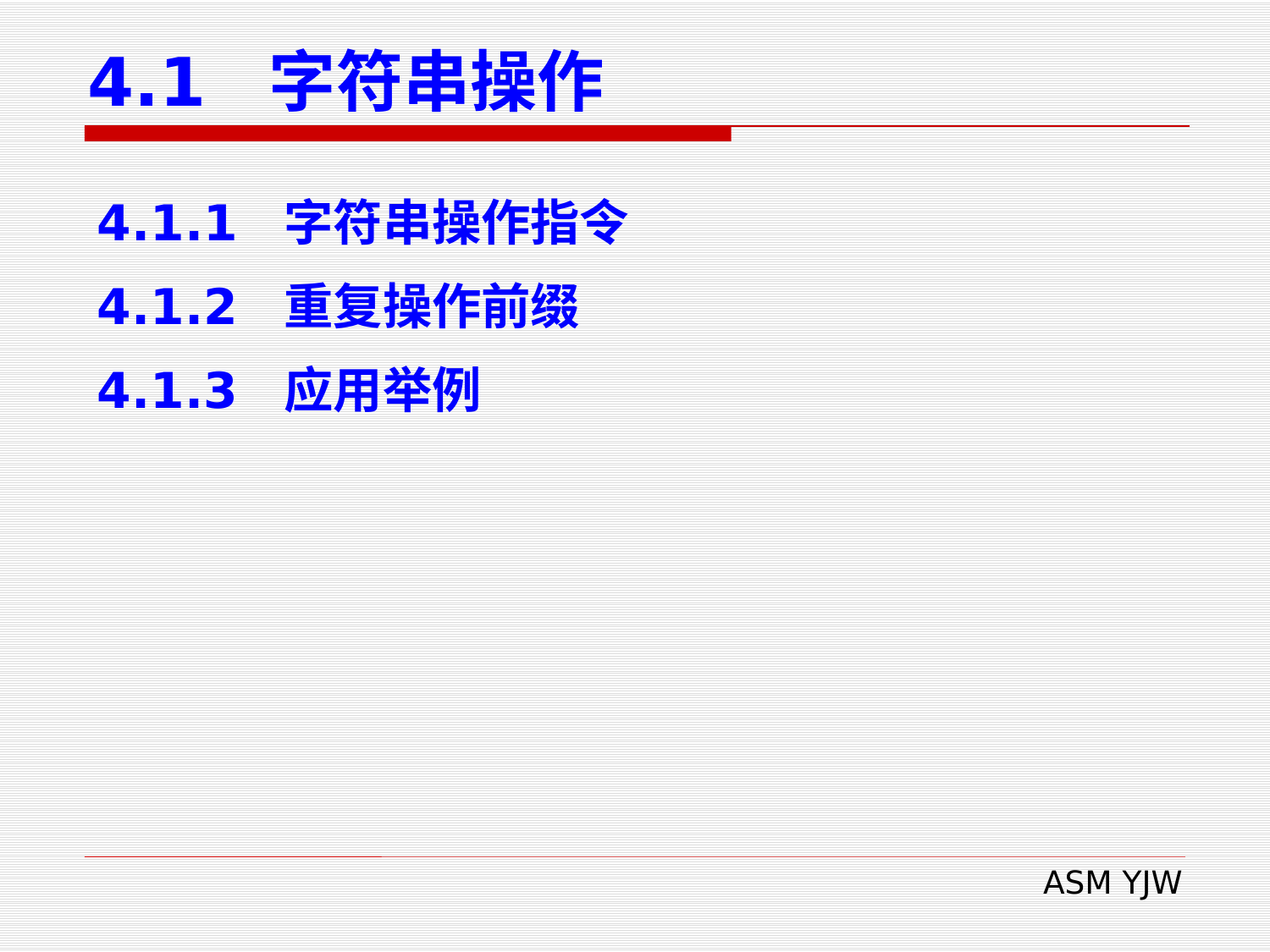

# 4.1  字符串操作
4.1.1  字符串操作指令
4.1.2  重复操作前缀
4.1.3  应用举例